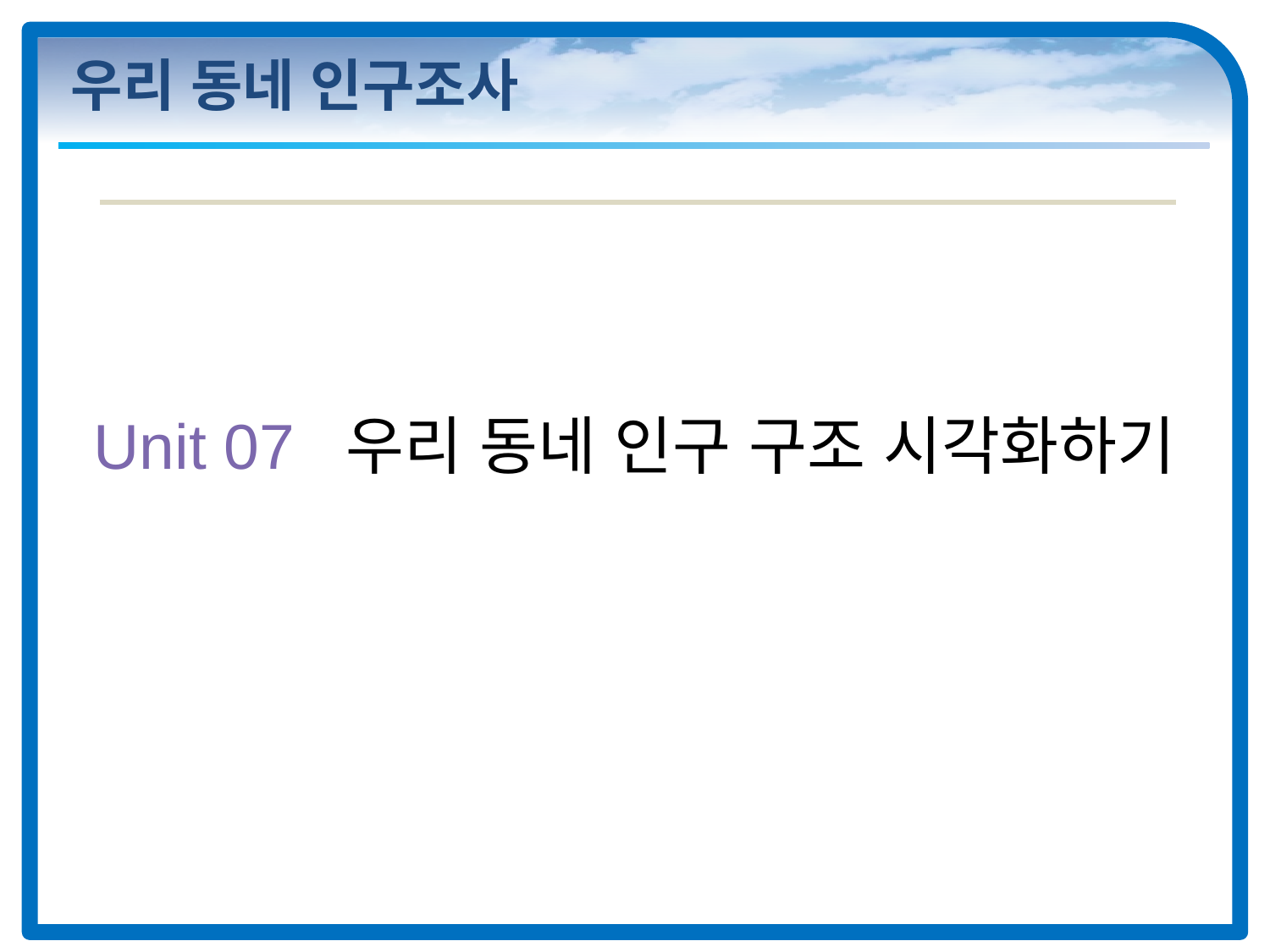

# 우리 동네 인구조사
Unit 07  우리 동네 인구 구조 시각화하기